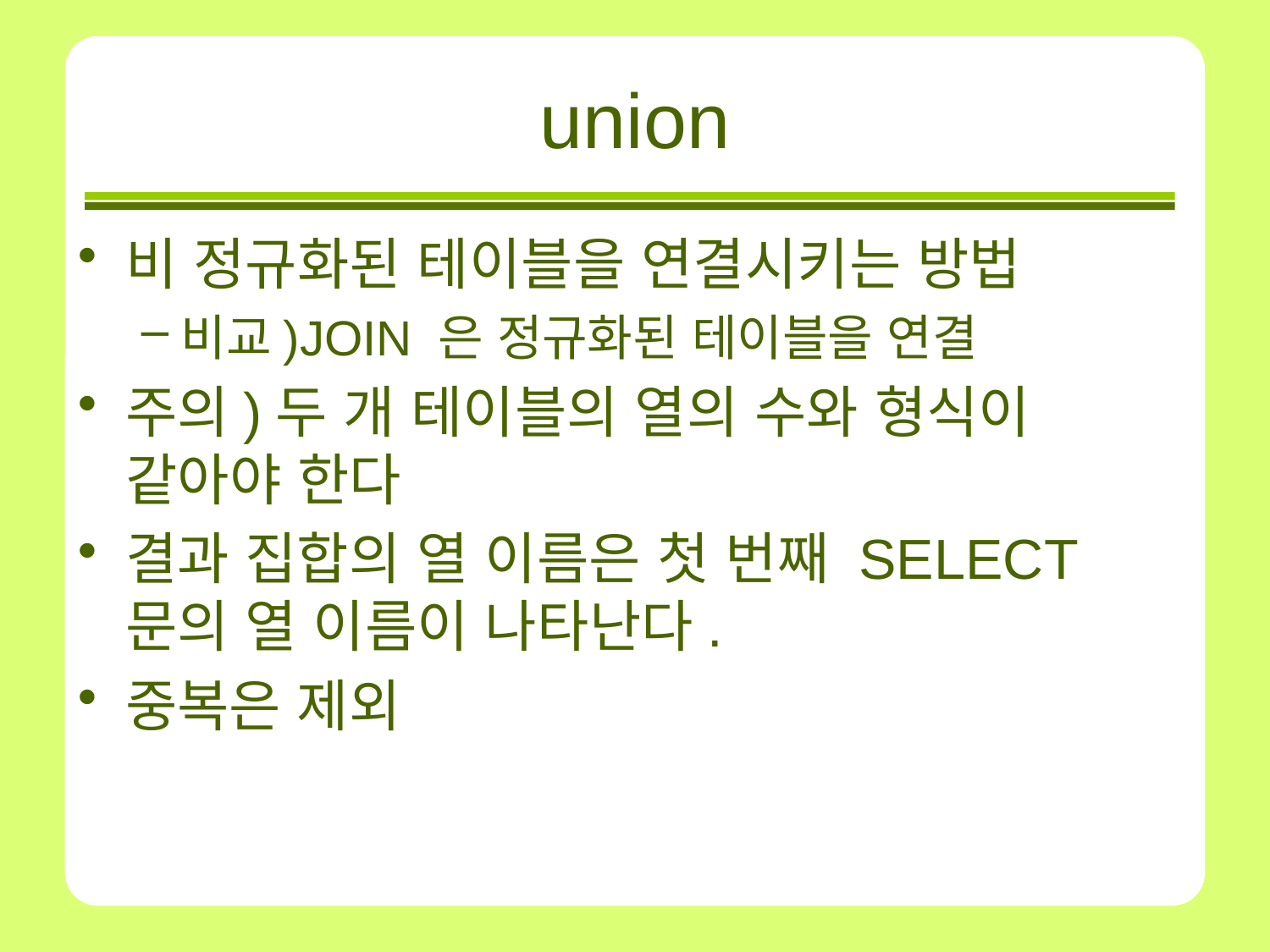

# union
비 정규화된 테이블을 연결시키는 방법
비교)JOIN 은 정규화된 테이블을 연결
주의)두 개 테이블의 열의 수와 형식이 같아야 한다
결과 집합의 열 이름은 첫 번째 SELECT문의 열 이름이 나타난다.
중복은 제외